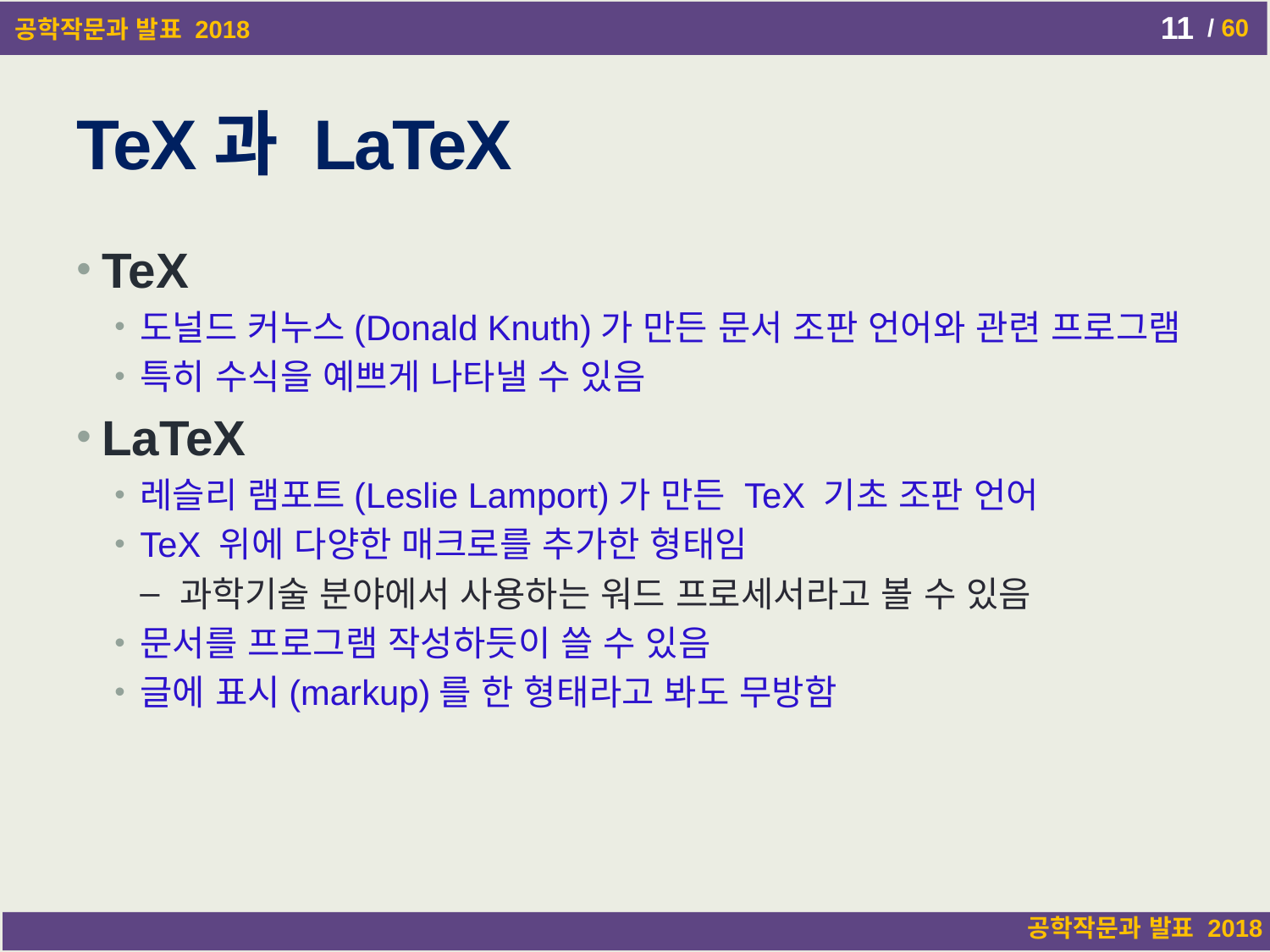

11
# TeX과 LaTeX
TeX
도널드 커누스(Donald Knuth)가 만든 문서 조판 언어와 관련 프로그램
특히 수식을 예쁘게 나타낼 수 있음
LaTeX
레슬리 램포트(Leslie Lamport)가 만든 TeX 기초 조판 언어
TeX 위에 다양한 매크로를 추가한 형태임
과학기술 분야에서 사용하는 워드 프로세서라고 볼 수 있음
문서를 프로그램 작성하듯이 쓸 수 있음
글에 표시(markup)를 한 형태라고 봐도 무방함